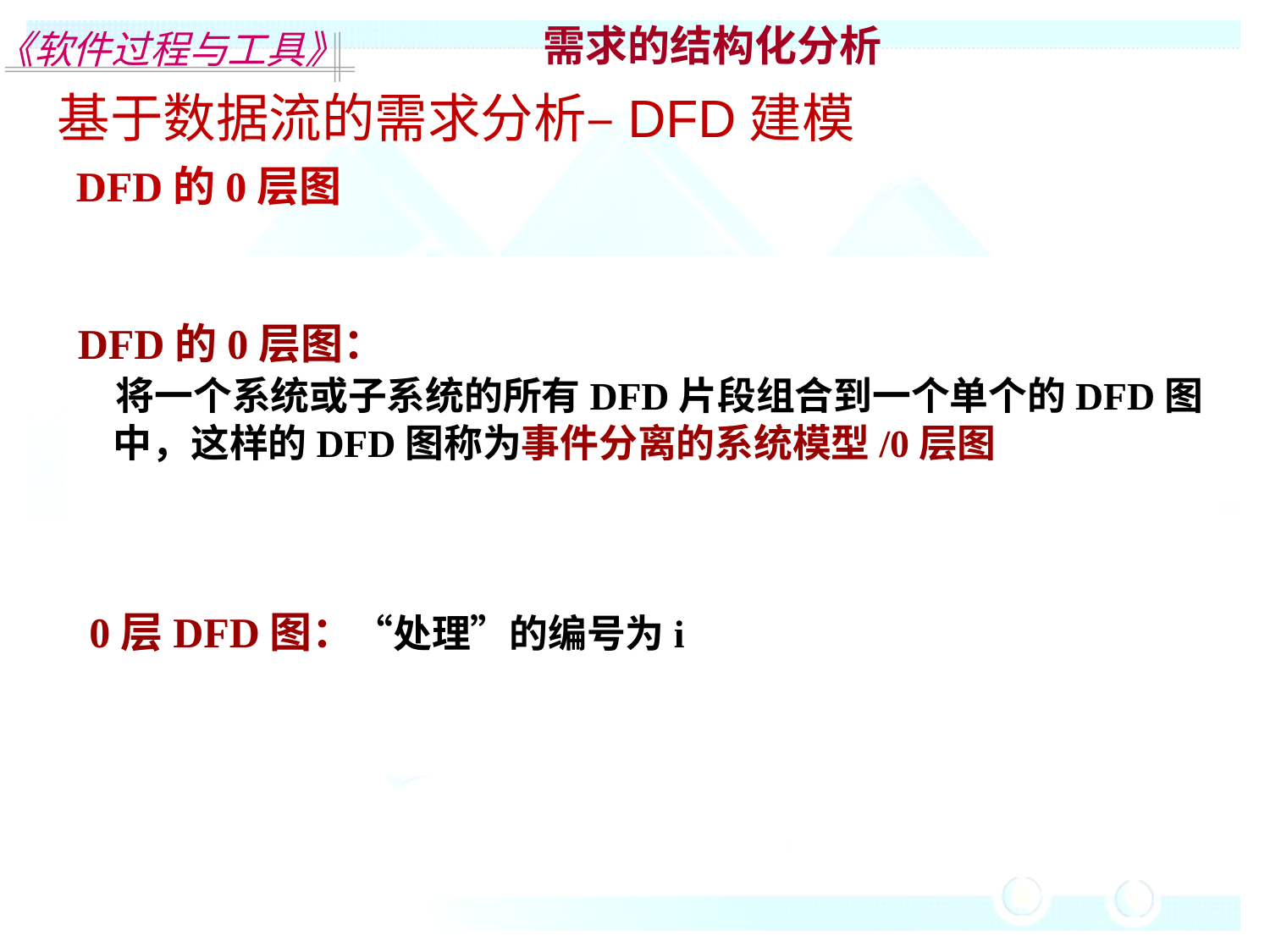

需求的结构化分析
基于数据流的需求分析–DFD建模
DFD的0层图
DFD的0层图：
    将一个系统或子系统的所有DFD片段组合到一个单个的DFD图
    中，这样的DFD图称为事件分离的系统模型/0层图
 0层DFD图：“处理”的编号为i